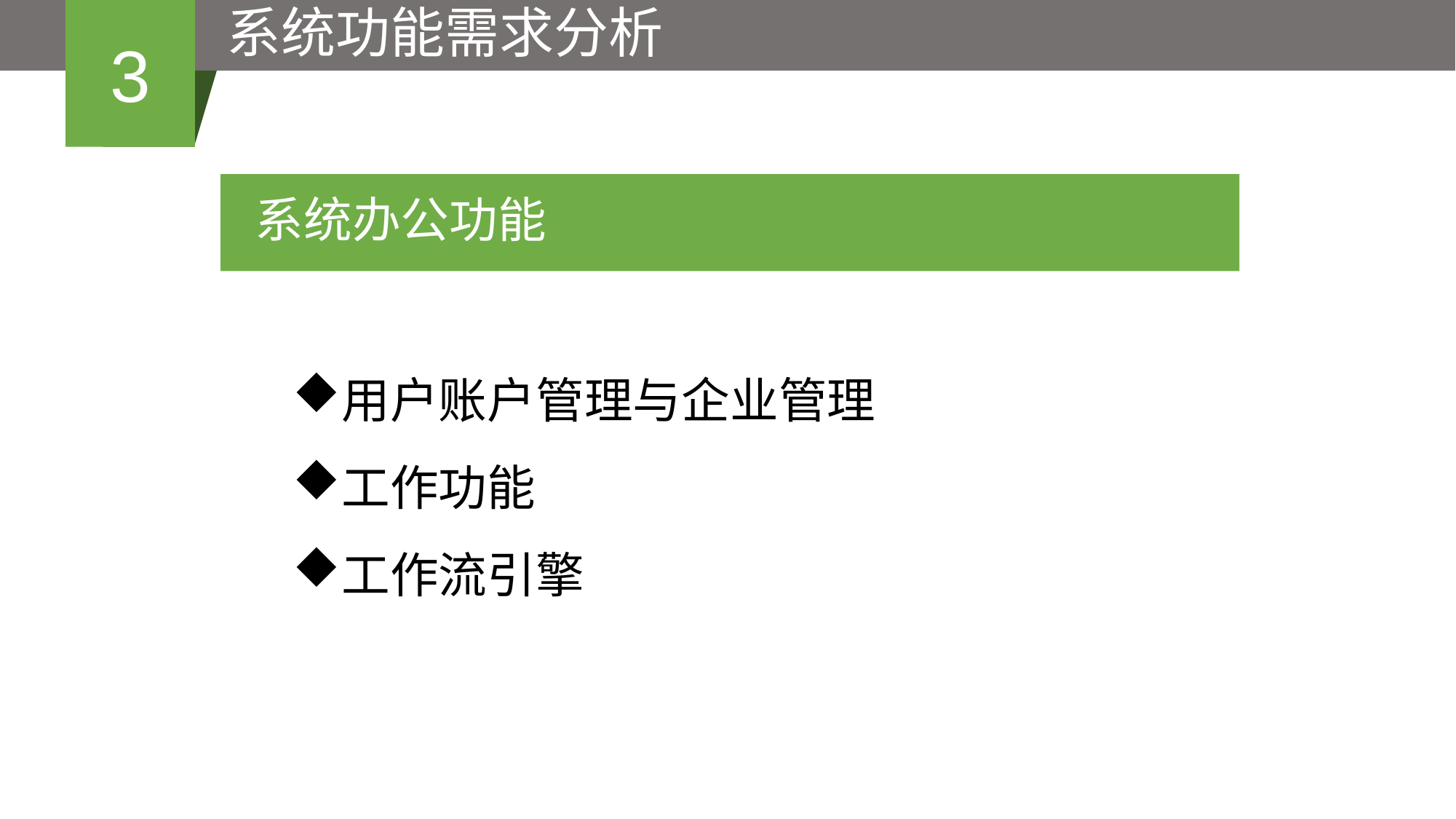

系统功能需求分析
3

系统办公功能
用户账户管理与企业管理
工作功能
工作流引擎